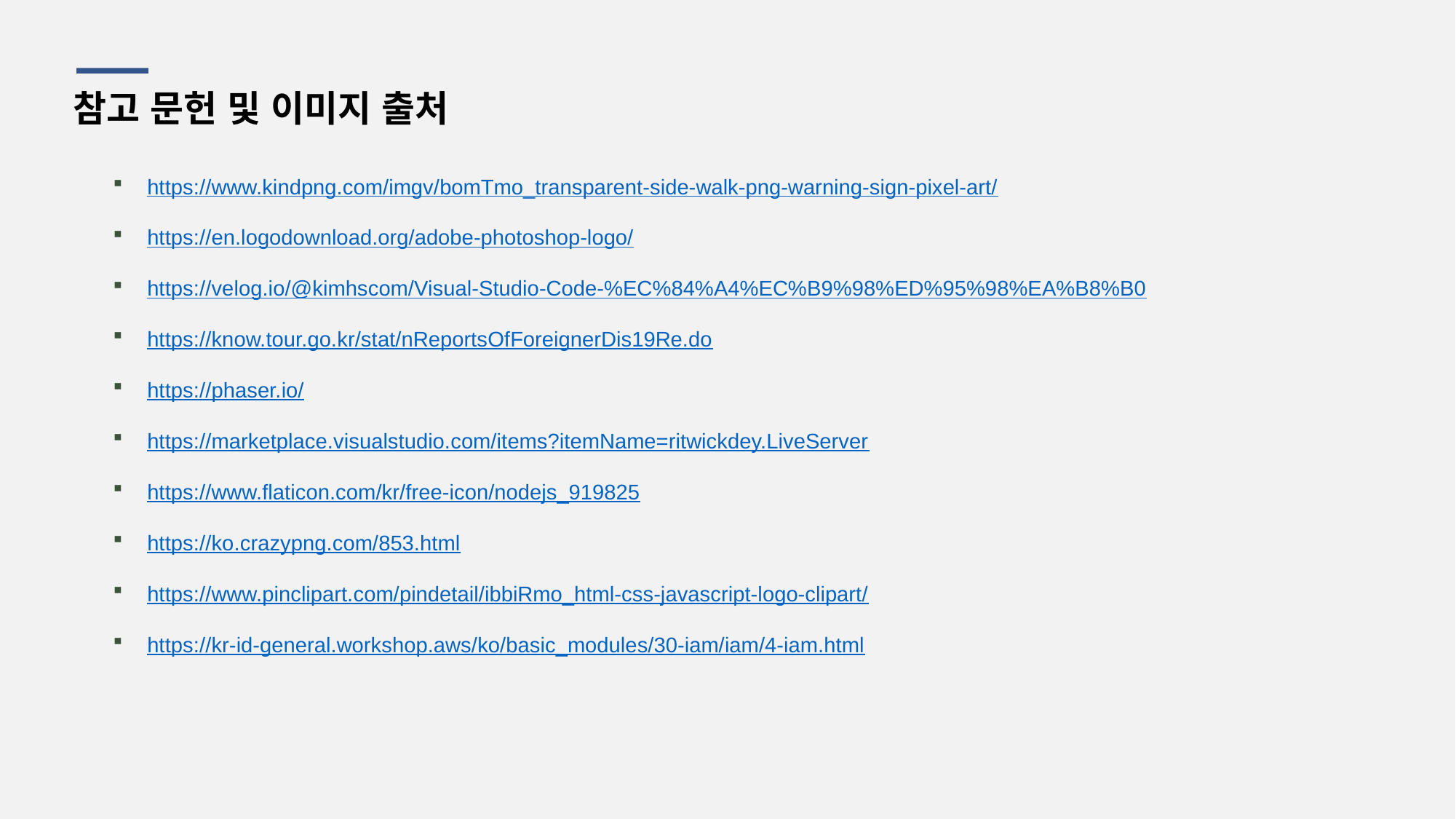

참고 문헌 및 이미지 출처
https://www.kindpng.com/imgv/bomTmo_transparent-side-walk-png-warning-sign-pixel-art/

https://en.logodownload.org/adobe-photoshop-logo/

https://velog.io/@kimhscom/Visual-Studio-Code-%EC%84%A4%EC%B9%98%ED%95%98%EA%B8%B0

https://know.tour.go.kr/stat/nReportsOfForeignerDis19Re.do

https://phaser.io/

https://marketplace.visualstudio.com/items?itemName=ritwickdey.LiveServer

https://www.flaticon.com/kr/free-icon/nodejs_919825

https://ko.crazypng.com/853.html

https://www.pinclipart.com/pindetail/ibbiRmo_html-css-javascript-logo-clipart/

https://kr-id-general.workshop.aws/ko/basic_modules/30-iam/iam/4-iam.html